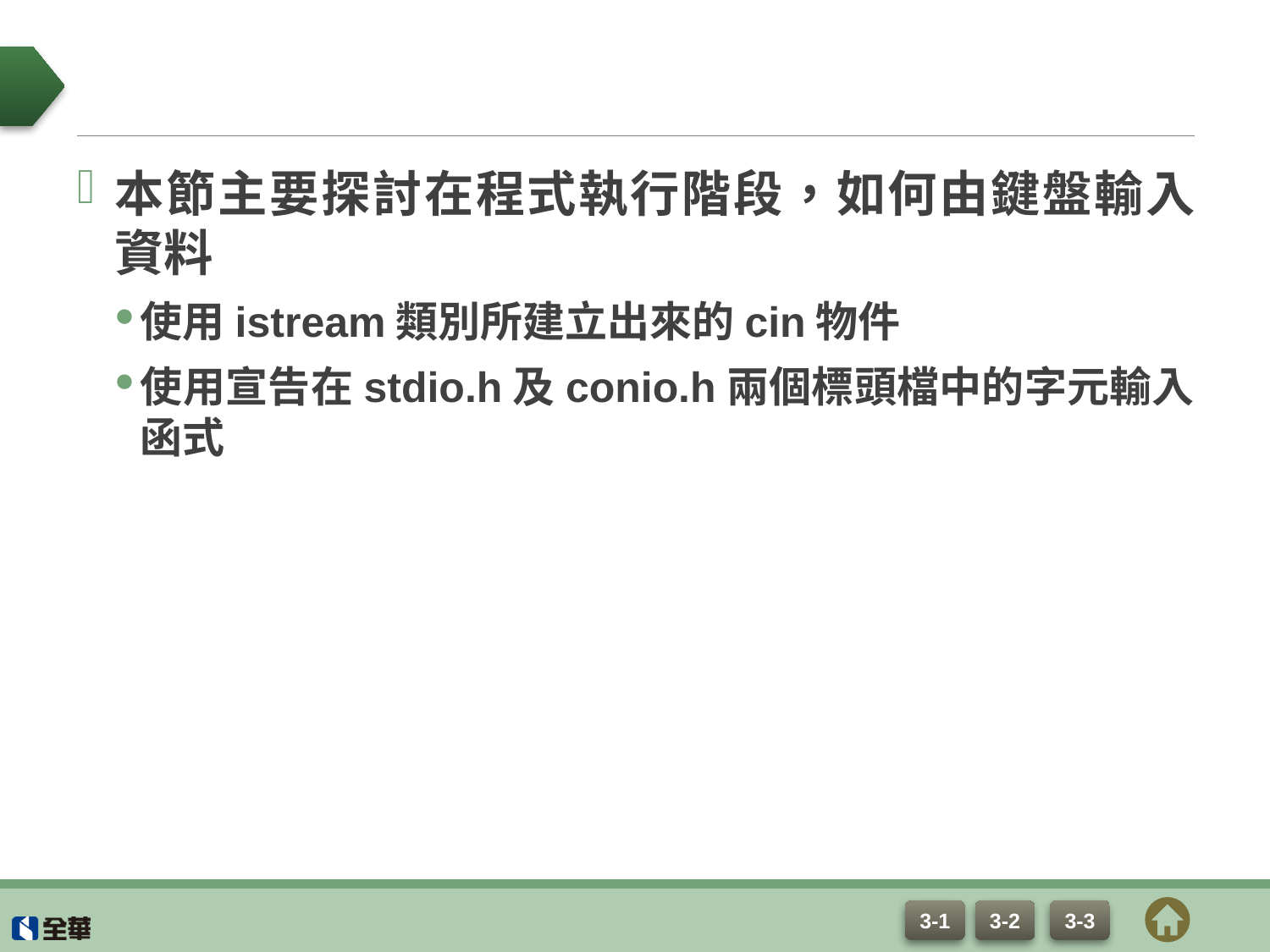

#
本節主要探討在程式執行階段，如何由鍵盤輸入資料
使用istream類別所建立出來的cin物件
使用宣告在stdio.h及conio.h兩個標頭檔中的字元輸入函式